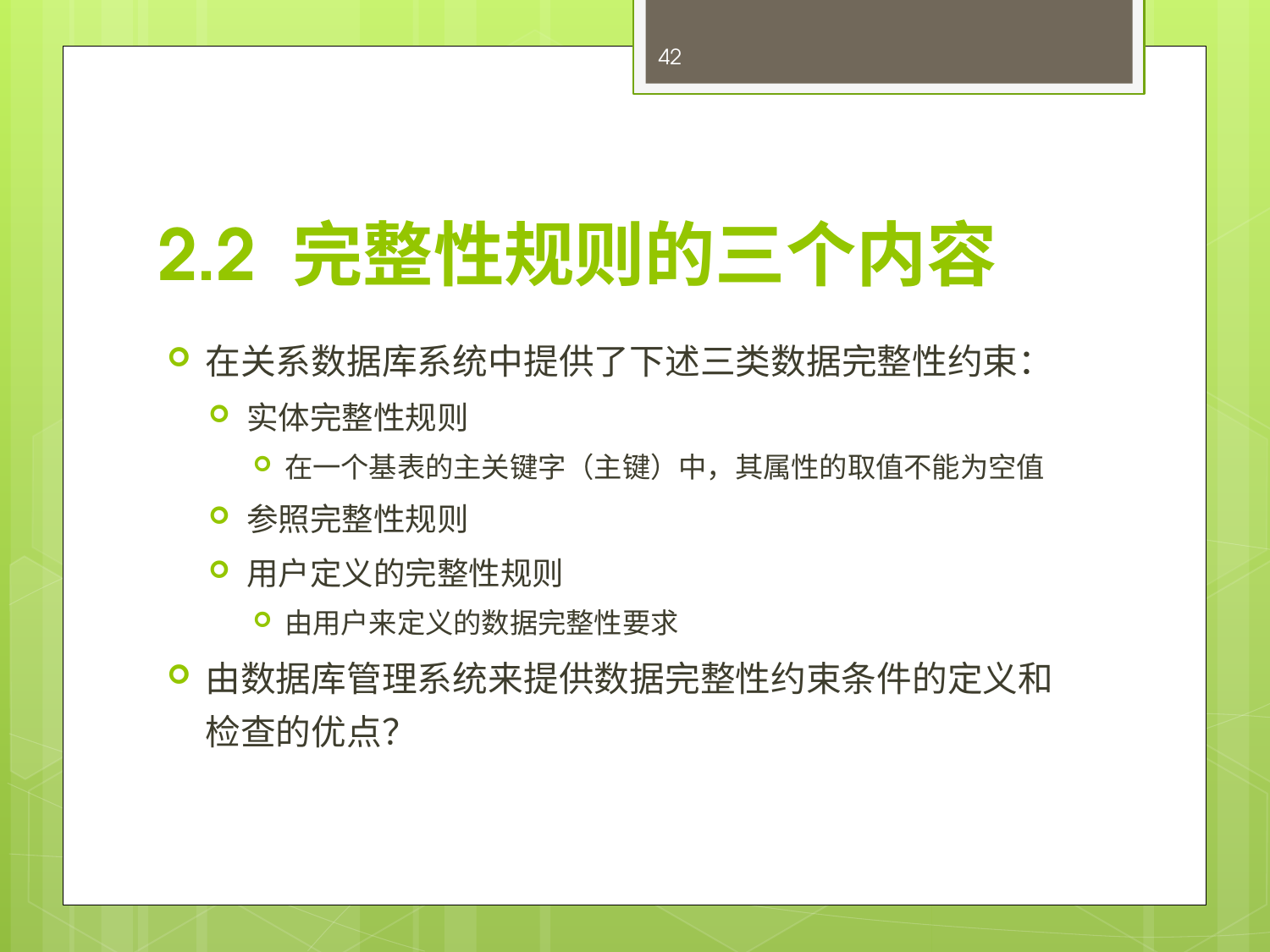

42
# 2.2 完整性规则的三个内容
在关系数据库系统中提供了下述三类数据完整性约束：
实体完整性规则
在一个基表的主关键字（主键）中，其属性的取值不能为空值
参照完整性规则
用户定义的完整性规则
由用户来定义的数据完整性要求
由数据库管理系统来提供数据完整性约束条件的定义和检查的优点？